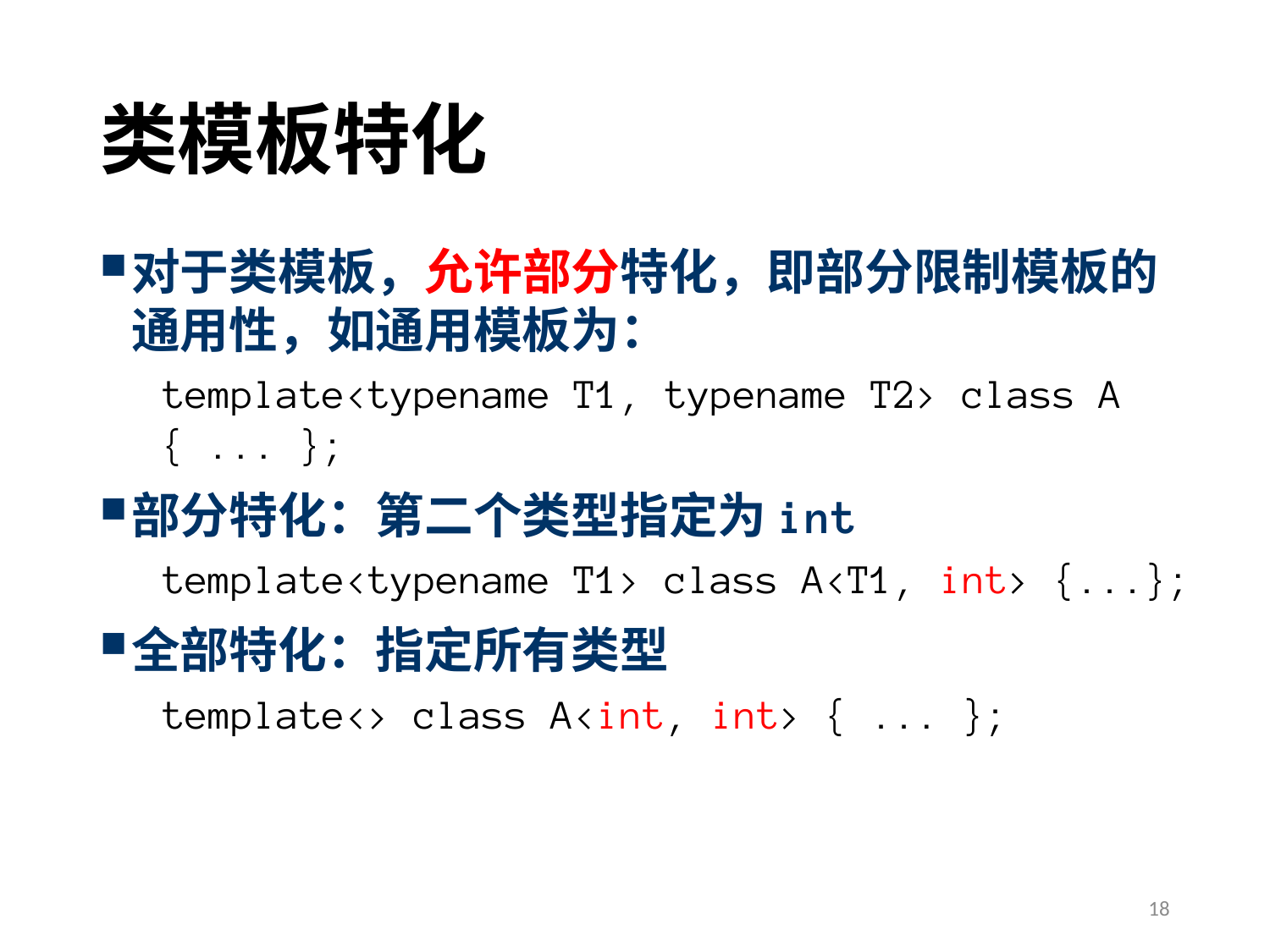

# 类模板特化
对于类模板，允许部分特化，即部分限制模板的通用性，如通用模板为：
template<typename T1, typename T2> class A { ... };
部分特化：第二个类型指定为int
template<typename T1> class A<T1, int> {...};
全部特化：指定所有类型
template<> class A<int, int> { ... };
18